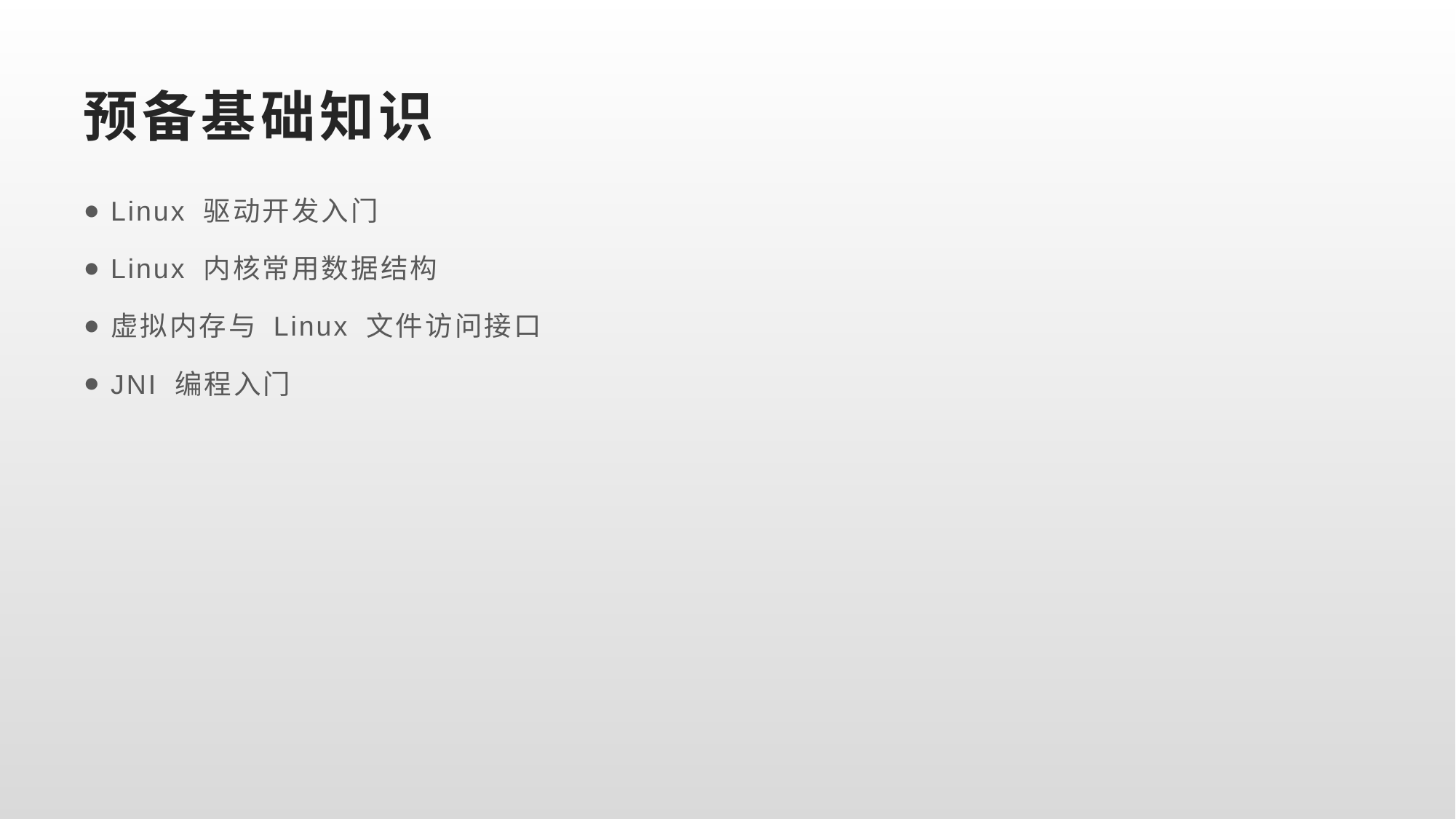

# 预备基础知识
Linux 驱动开发入门
Linux 内核常用数据结构
虚拟内存与 Linux 文件访问接口
JNI 编程入门